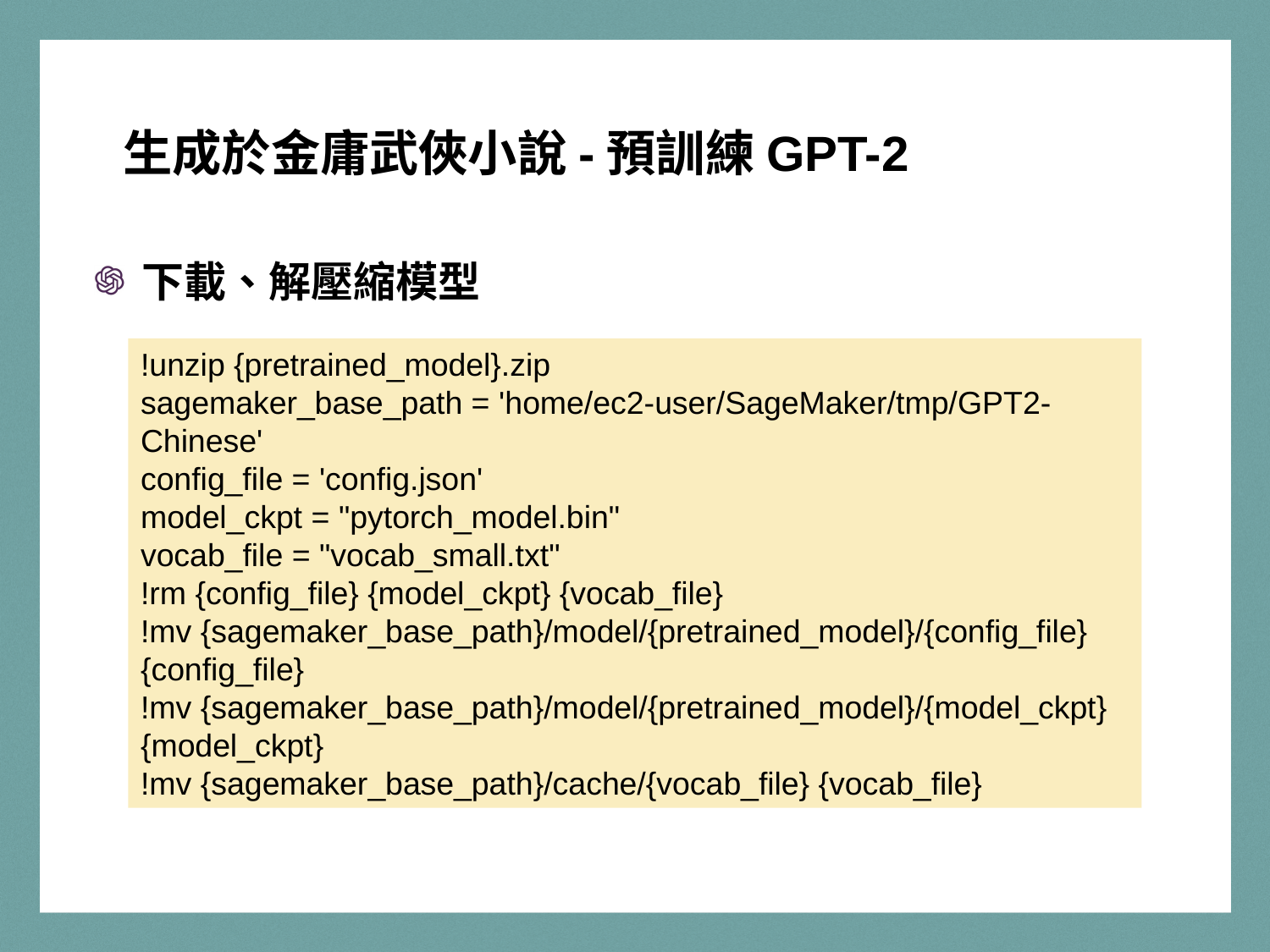

生成於金庸武俠小說-預訓練GPT-2
下載、解壓縮模型
!unzip {pretrained_model}.zip
sagemaker_base_path = 'home/ec2-user/SageMaker/tmp/GPT2-Chinese'
config_file = 'config.json'
model_ckpt = "pytorch_model.bin"
vocab_file = "vocab_small.txt"
!rm {config_file} {model_ckpt} {vocab_file}
!mv {sagemaker_base_path}/model/{pretrained_model}/{config_file} {config_file}
!mv {sagemaker_base_path}/model/{pretrained_model}/{model_ckpt} {model_ckpt}
!mv {sagemaker_base_path}/cache/{vocab_file} {vocab_file}